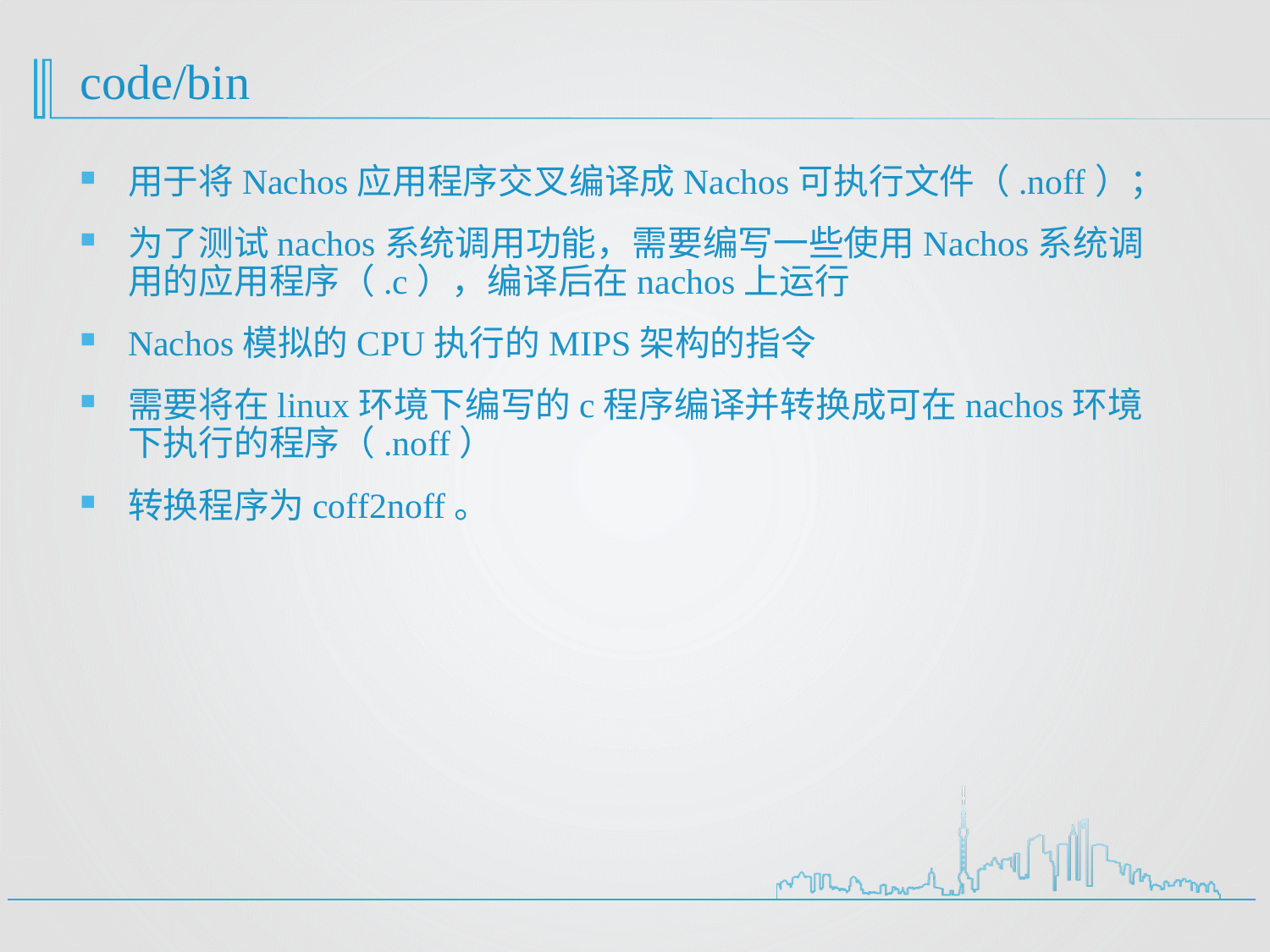

# code/bin
用于将Nachos应用程序交叉编译成Nachos可执行文件（.noff）；
为了测试nachos系统调用功能，需要编写一些使用Nachos系统调用的应用程序（.c），编译后在nachos上运行
Nachos模拟的CPU执行的MIPS架构的指令
需要将在linux环境下编写的c程序编译并转换成可在nachos环境下执行的程序（.noff）
转换程序为coff2noff。